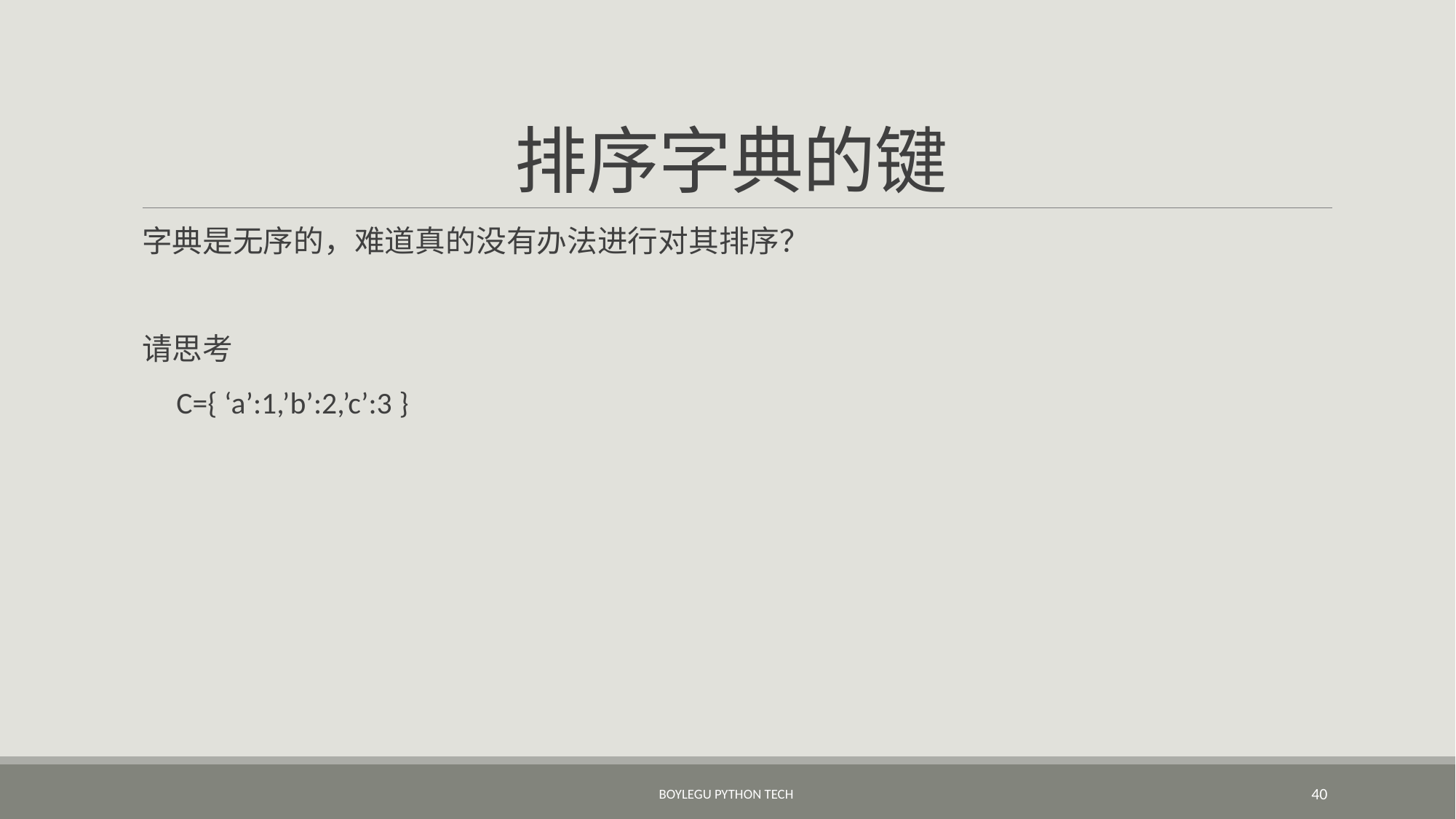

# 排序字典的键
字典是无序的，难道真的没有办法进行对其排序？

请思考
     C={ ‘a’:1,’b’:2,’c’:3 }
BoyleGu Python Tech
40